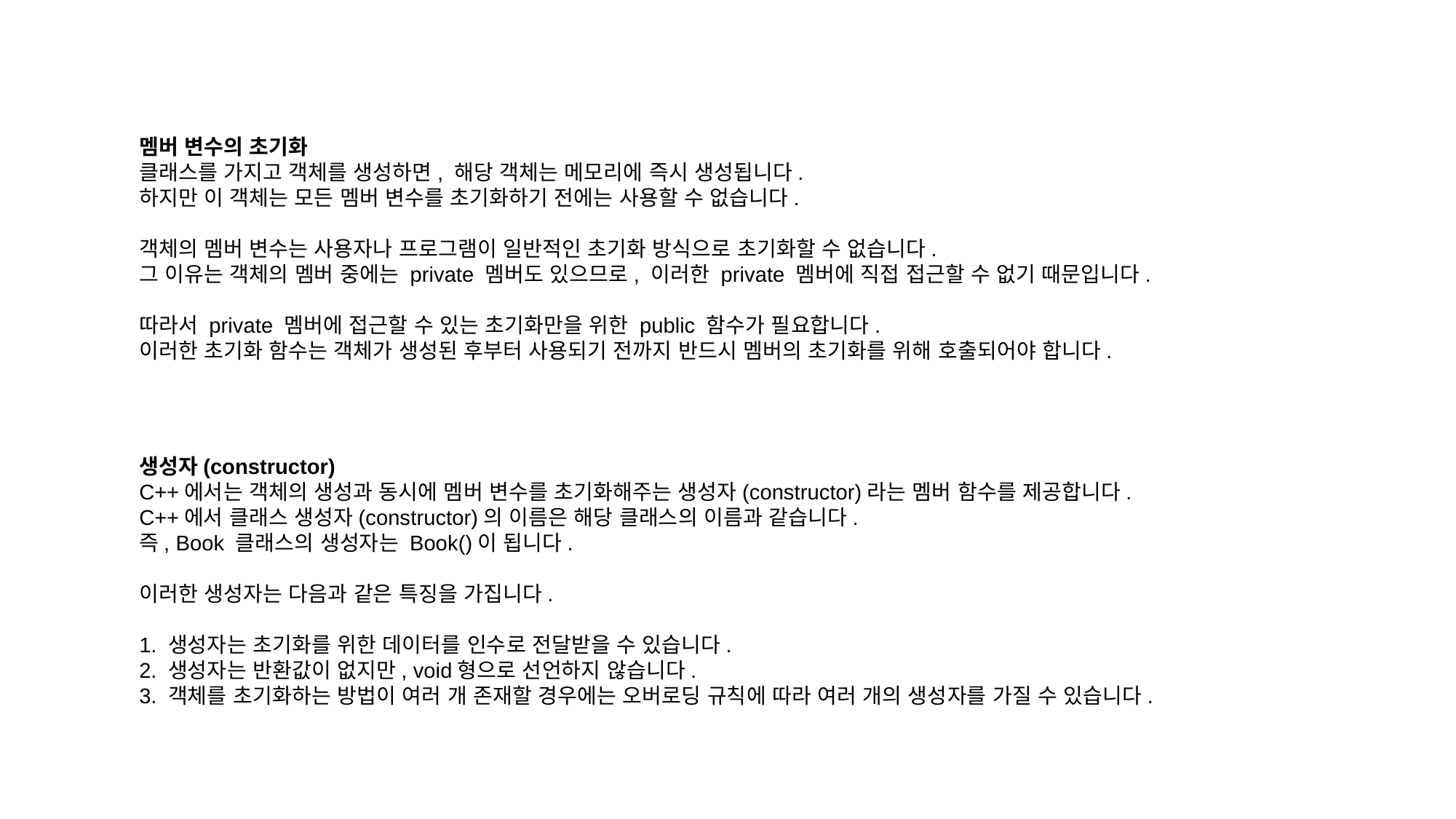

멤버 변수의 초기화
클래스를 가지고 객체를 생성하면, 해당 객체는 메모리에 즉시 생성됩니다.
하지만 이 객체는 모든 멤버 변수를 초기화하기 전에는 사용할 수 없습니다.

객체의 멤버 변수는 사용자나 프로그램이 일반적인 초기화 방식으로 초기화할 수 없습니다.
그 이유는 객체의 멤버 중에는 private 멤버도 있으므로, 이러한 private 멤버에 직접 접근할 수 없기 때문입니다.

따라서 private 멤버에 접근할 수 있는 초기화만을 위한 public 함수가 필요합니다.
이러한 초기화 함수는 객체가 생성된 후부터 사용되기 전까지 반드시 멤버의 초기화를 위해 호출되어야 합니다.
생성자(constructor)
C++에서는 객체의 생성과 동시에 멤버 변수를 초기화해주는 생성자(constructor)라는 멤버 함수를 제공합니다.
C++에서 클래스 생성자(constructor)의 이름은 해당 클래스의 이름과 같습니다.
즉, Book 클래스의 생성자는 Book()이 됩니다.

이러한 생성자는 다음과 같은 특징을 가집니다.

1. 생성자는 초기화를 위한 데이터를 인수로 전달받을 수 있습니다.
2. 생성자는 반환값이 없지만, void형으로 선언하지 않습니다.
3. 객체를 초기화하는 방법이 여러 개 존재할 경우에는 오버로딩 규칙에 따라 여러 개의 생성자를 가질 수 있습니다.